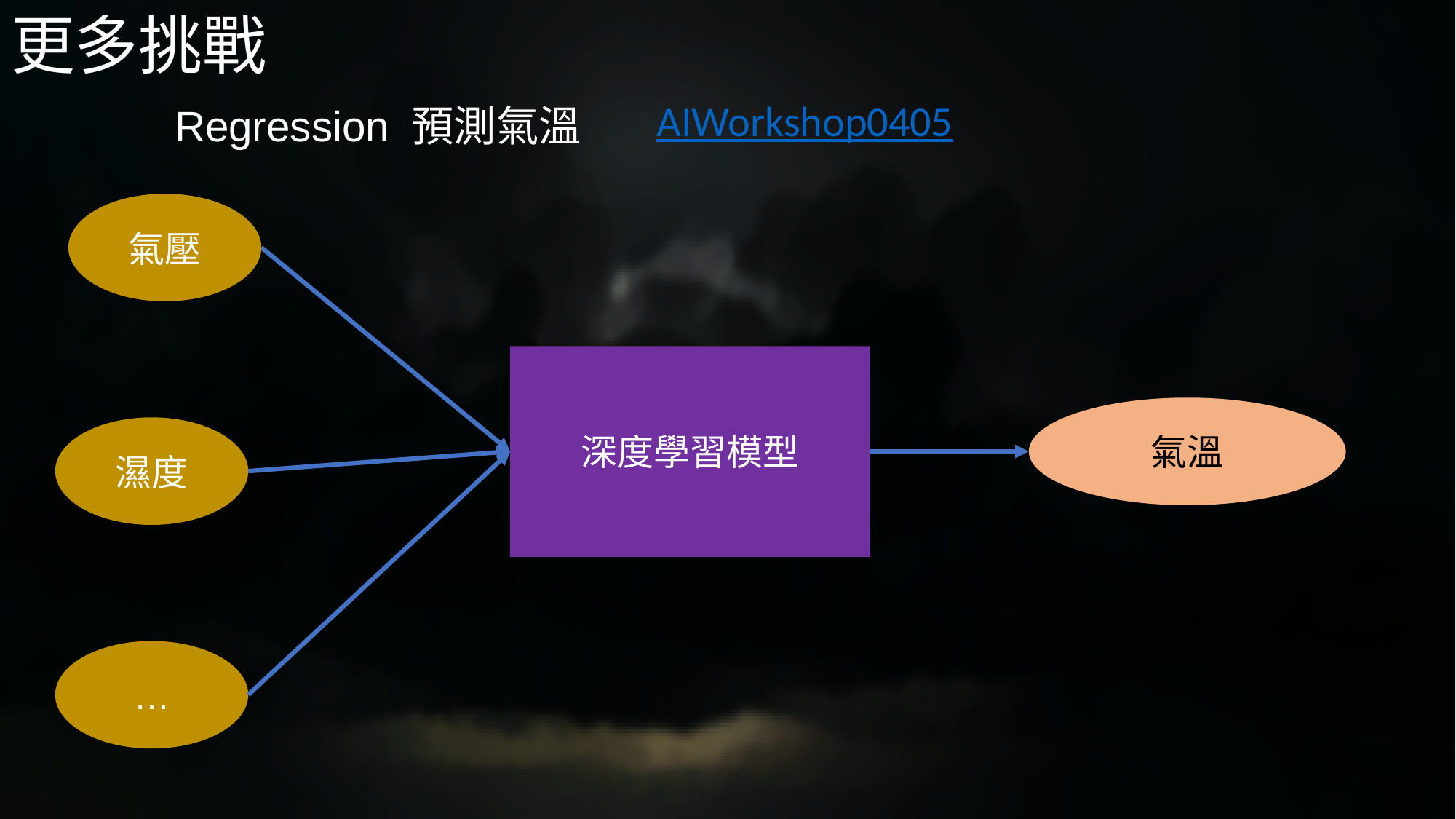

# 更多挑戰
AIWorkshop0405
Regression 預測氣溫
氣壓
深度學習模型
氣溫
濕度
…